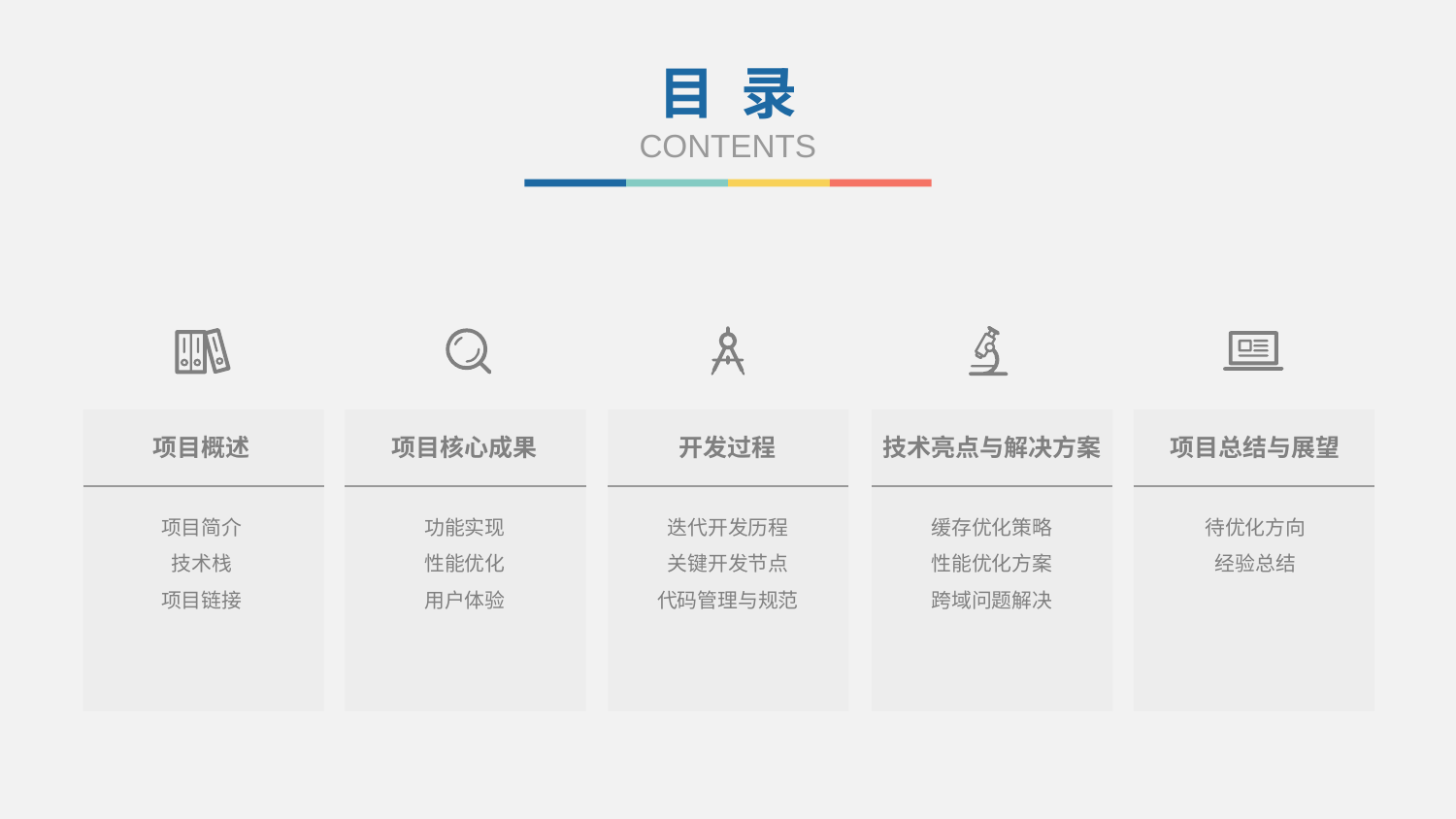

目  录
CONTENTS

项目概述
项目核心成果
开发过程
技术亮点与解决方案
项目总结与展望
项目简介
技术栈
项目链接
功能实现
性能优化
用户体验
迭代开发历程
关键开发节点
代码管理与规范
缓存优化策略
性能优化方案
跨域问题解决
待优化方向
经验总结